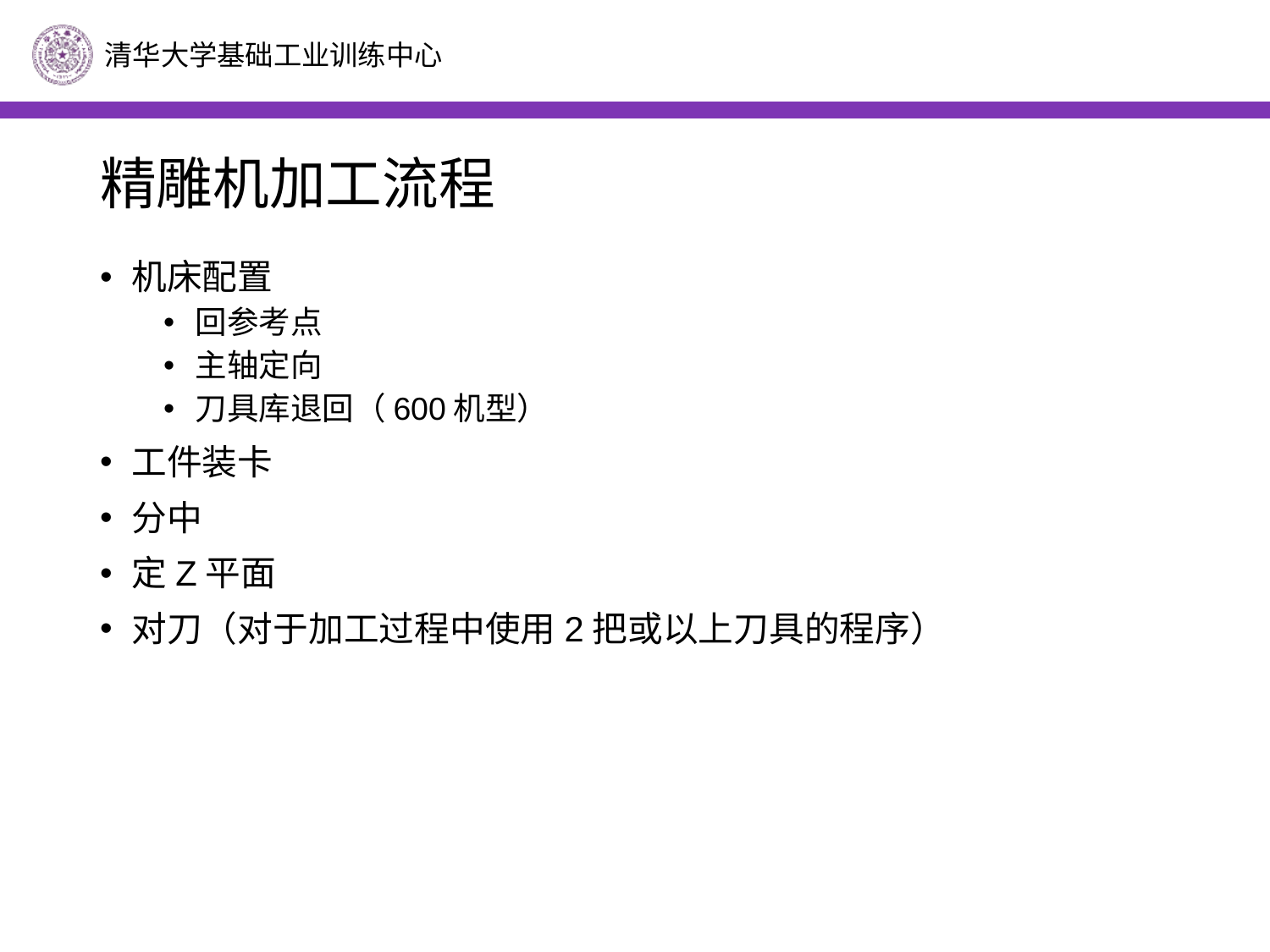

# 精雕机加工流程
机床配置
回参考点
主轴定向
刀具库退回（600机型）
工件装卡
分中
定Z平面
对刀（对于加工过程中使用2把或以上刀具的程序）